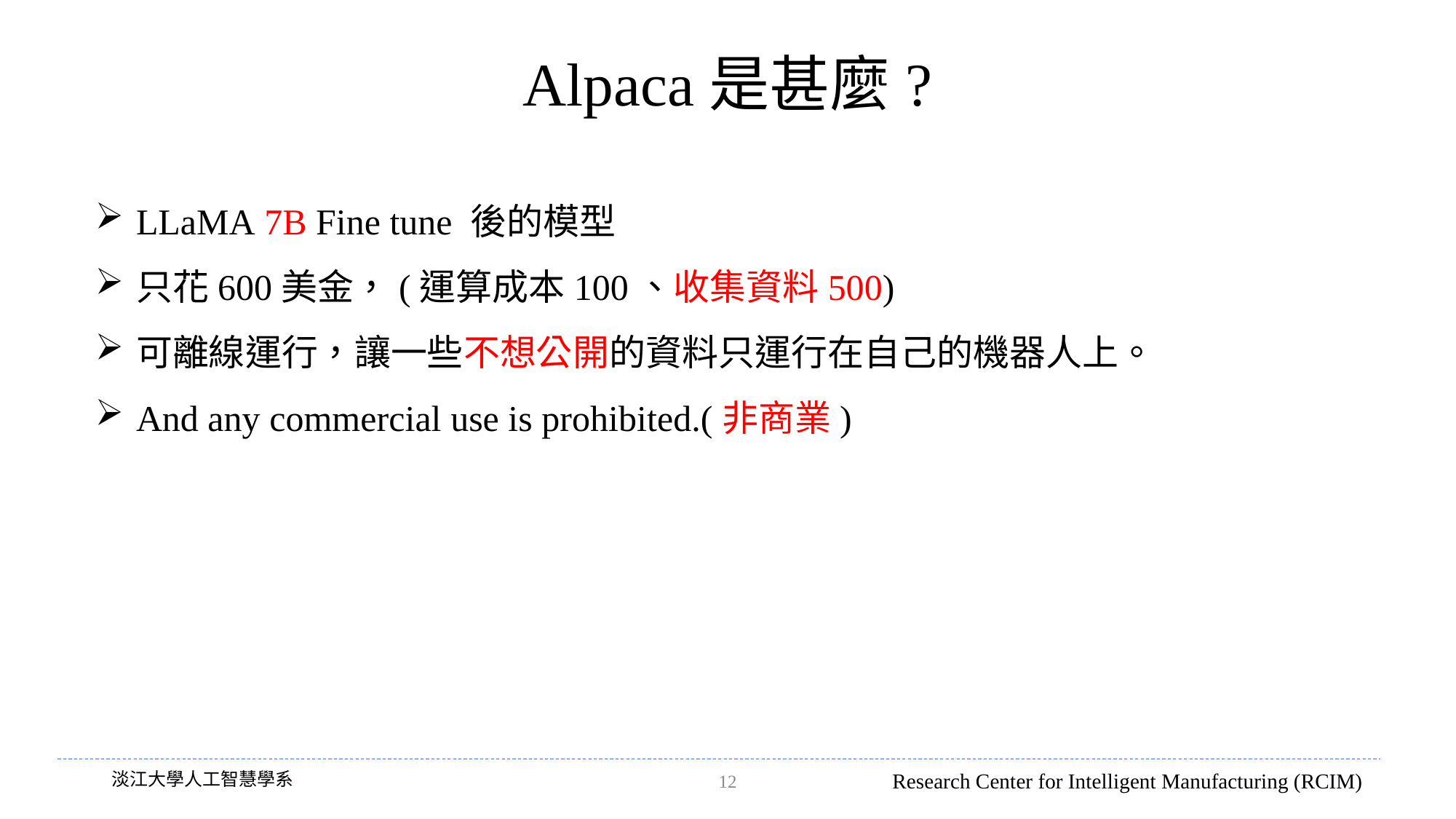

Alpaca是甚麼?
LLaMA 7B Fine tune 後的模型
只花600美金，(運算成本100、收集資料500)
可離線運行，讓一些不想公開的資料只運行在自己的機器人上。
And any commercial use is prohibited.(非商業)
12